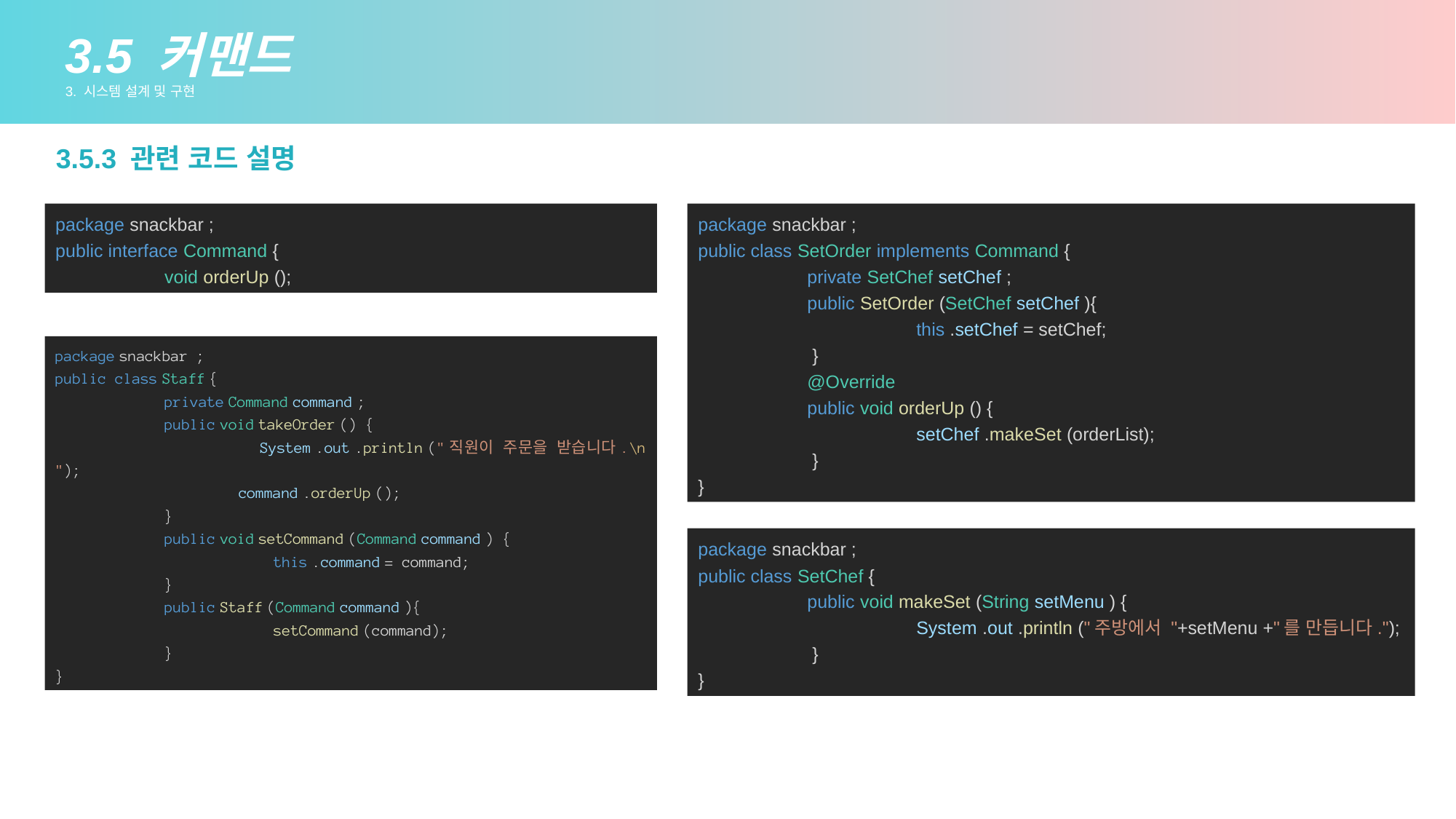

3. 시스템 설계 및 구현
3.3 커맨드 패턴 적용
3.5 커맨드
3. 시스템 설계 및 구현
3.5.3 관련 코드 설명
package snackbar ;
public interface Command {
	void orderUp ();
package snackbar ;
public class SetOrder implements Command {
	private SetChef setChef ;
	public SetOrder (SetChef setChef ){
		this .setChef = setChef;
	 }
	@Override
	public void orderUp () {
		setChef .makeSet (orderList);
	 }
}
package snackbar ;
public class Staff {
	private Command command ;
	public void takeOrder () {
	                    System .out .println ("직원이 주문을 받습니다.\n ");
	                 command .orderUp ();
	}
	public void setCommand (Command command ) {
		this .command = command;
	}
	public Staff (Command command ){
		setCommand (command);
	}
}
package snackbar ;
public class SetChef {
	public void makeSet (String setMenu ) {
		System .out .println ("주방에서 "+setMenu +"를 만듭니다.");
	 }
}